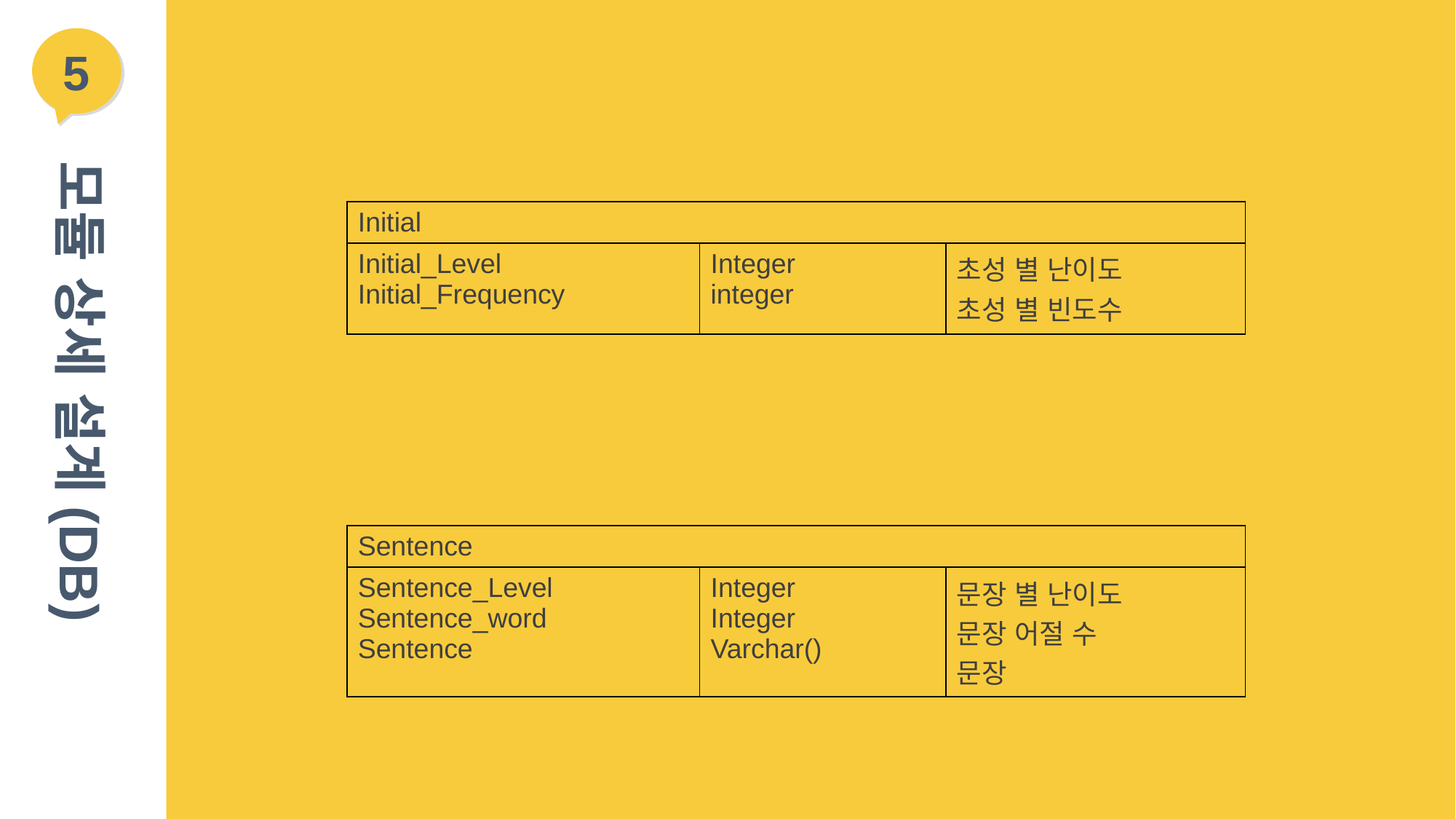

5

모듈 상세 설계(DB)
| Initial |  |  |
| --- | --- | --- |
| Initial\_Level Initial\_Frequency | Integer integer | 초성 별 난이도 초성 별 빈도수 |
| Sentence |  |  |
| --- | --- | --- |
| Sentence\_Level Sentence\_word Sentence | Integer Integer Varchar() | 문장 별 난이도 문장 어절 수 문장 |